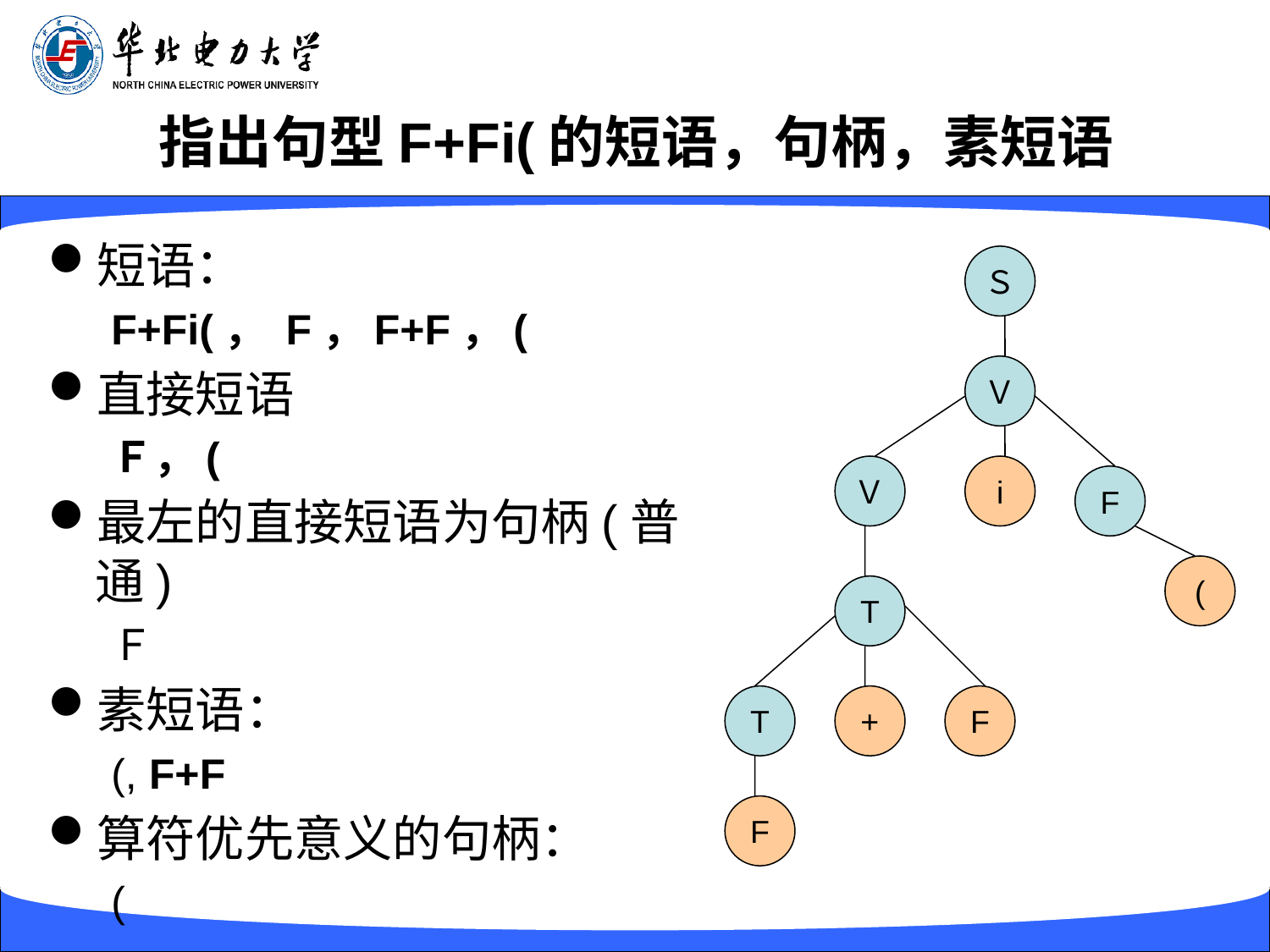

# 指出句型F+Fi(的短语，句柄，素短语
短语：
F+Fi(， F，F+F，(
直接短语
Ｆ，(
最左的直接短语为句柄(普通)
Ｆ
素短语：
(, F+F
算符优先意义的句柄：
(
Ｓ

Ｖ

Ｖ
i
F

(
T

T
+
F

F